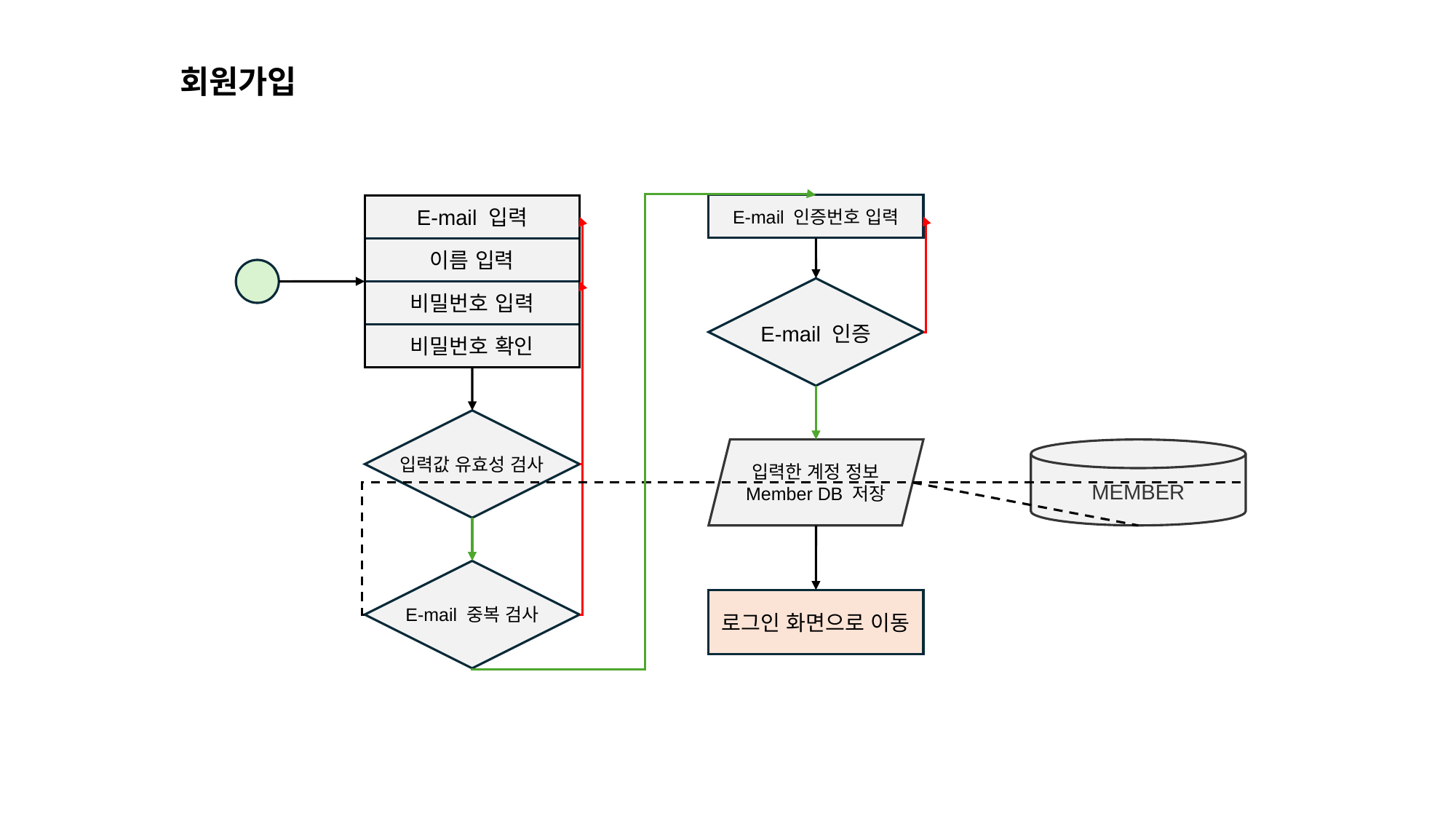

회원가입
E-mail 인증번호 입력

E-mail 입력
이름 입력

E-mail 인증
비밀번호 입력
비밀번호 확인

입력값 유효성 검사

입력한 계정 정보
Member DB 저장

MEMBER

E-mail 중복 검사
로그인 화면으로 이동